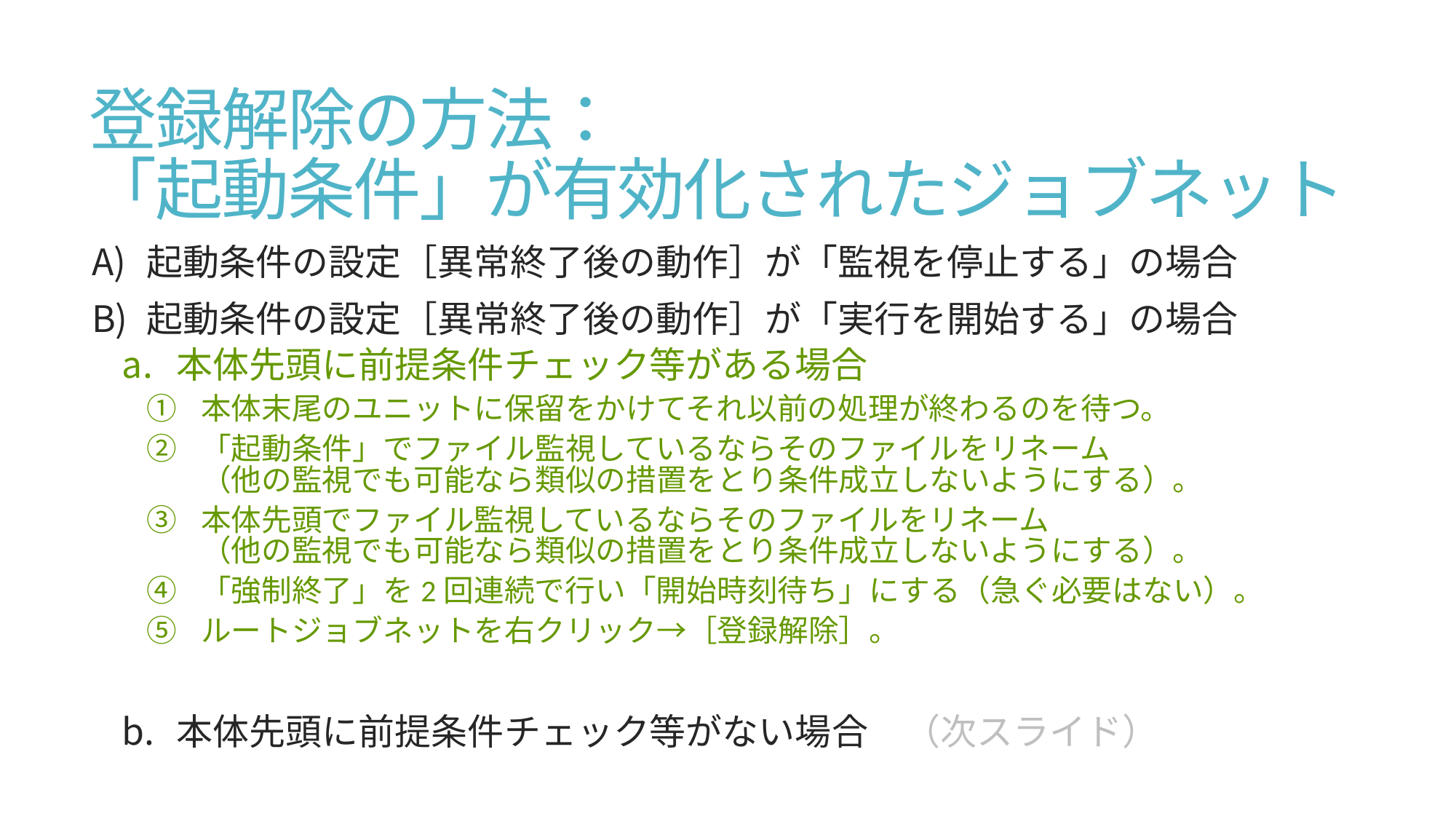

# 登録解除の方法： 「起動条件」が有効化されたジョブネット
起動条件の設定［異常終了後の動作］が「監視を停止する」の場合
起動条件の設定［異常終了後の動作］が「実行を開始する」の場合
本体先頭に前提条件チェック等がある場合
本体末尾のユニットに保留をかけてそれ以前の処理が終わるのを待つ。
「起動条件」でファイル監視しているならそのファイルをリネーム
（他の監視でも可能なら類似の措置をとり条件成立しないようにする）。
本体先頭でファイル監視しているならそのファイルをリネーム
（他の監視でも可能なら類似の措置をとり条件成立しないようにする）。
「強制終了」を2回連続で行い「開始時刻待ち」にする（急ぐ必要はない）。
ルートジョブネットを右クリック→［登録解除］。

本体先頭に前提条件チェック等がない場合　（次スライド）